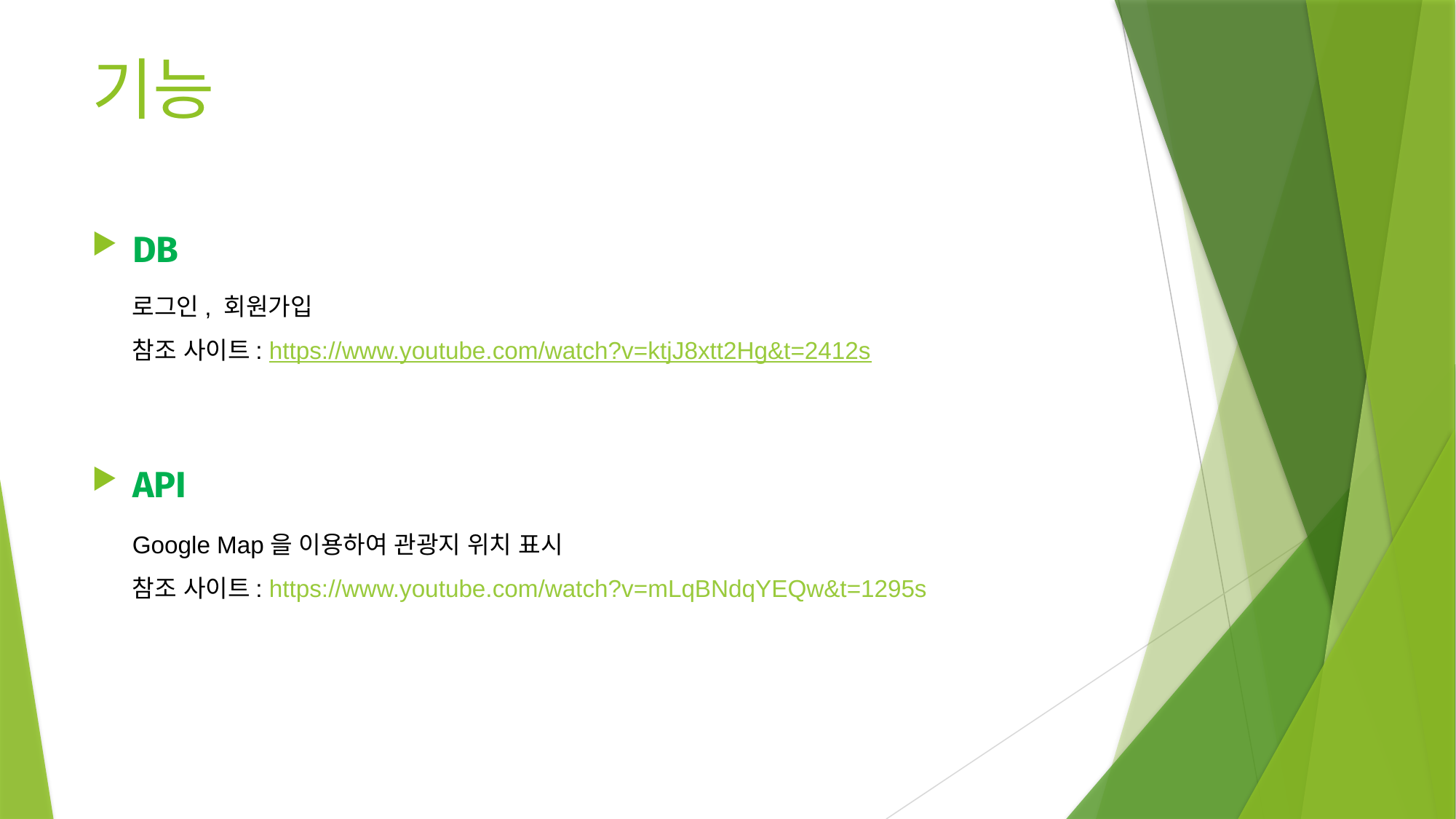

# 기능
DB

API
로그인, 회원가입
참조 사이트: https://www.youtube.com/watch?v=ktjJ8xtt2Hg&t=2412s
Google Map을 이용하여 관광지 위치 표시
참조 사이트: https://www.youtube.com/watch?v=mLqBNdqYEQw&t=1295s